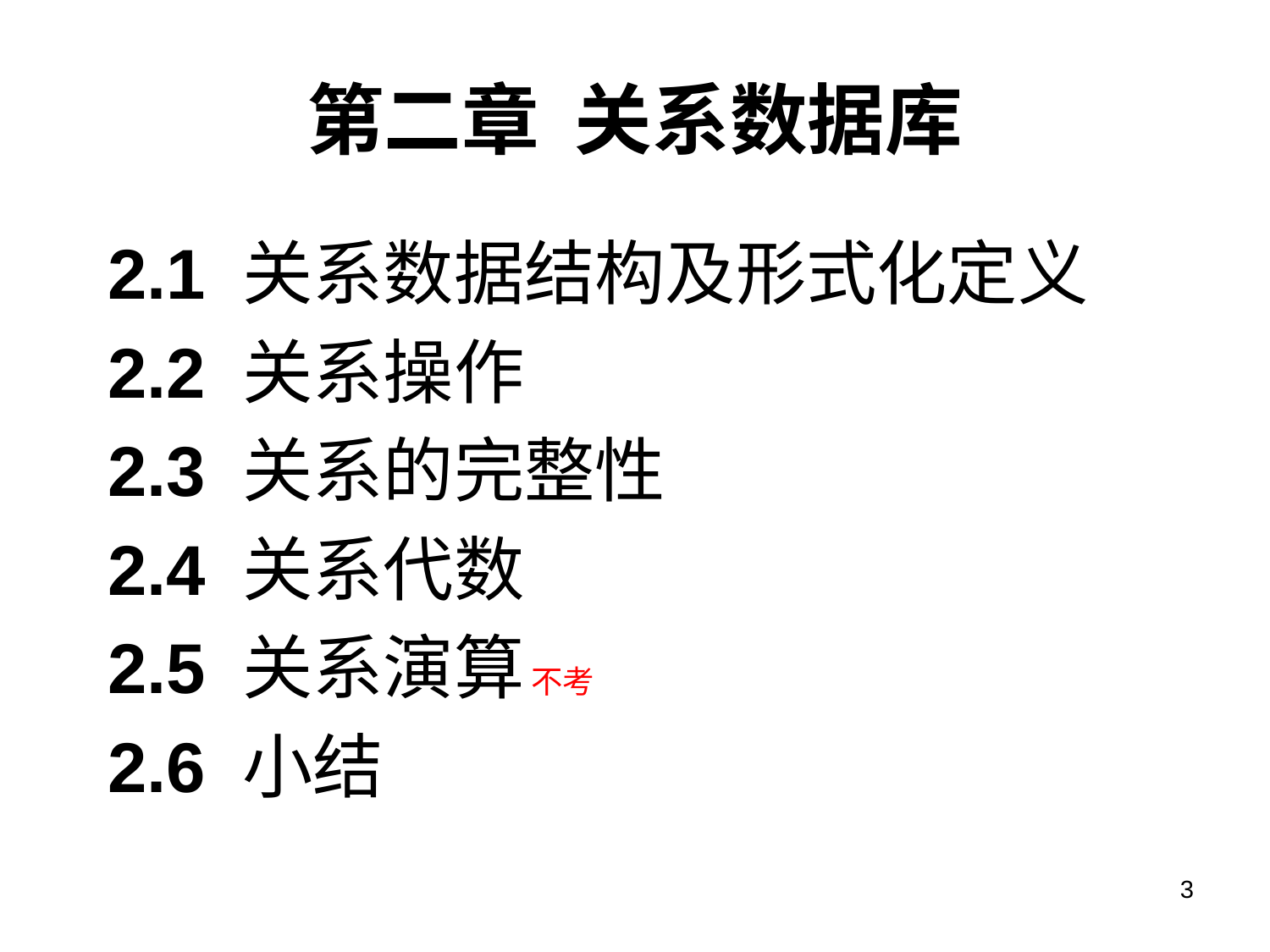

# 第二章  关系数据库
2.1 关系数据结构及形式化定义
2.2 关系操作
2.3 关系的完整性
2.4 关系代数
2.5 关系演算
2.6 小结
不考
3